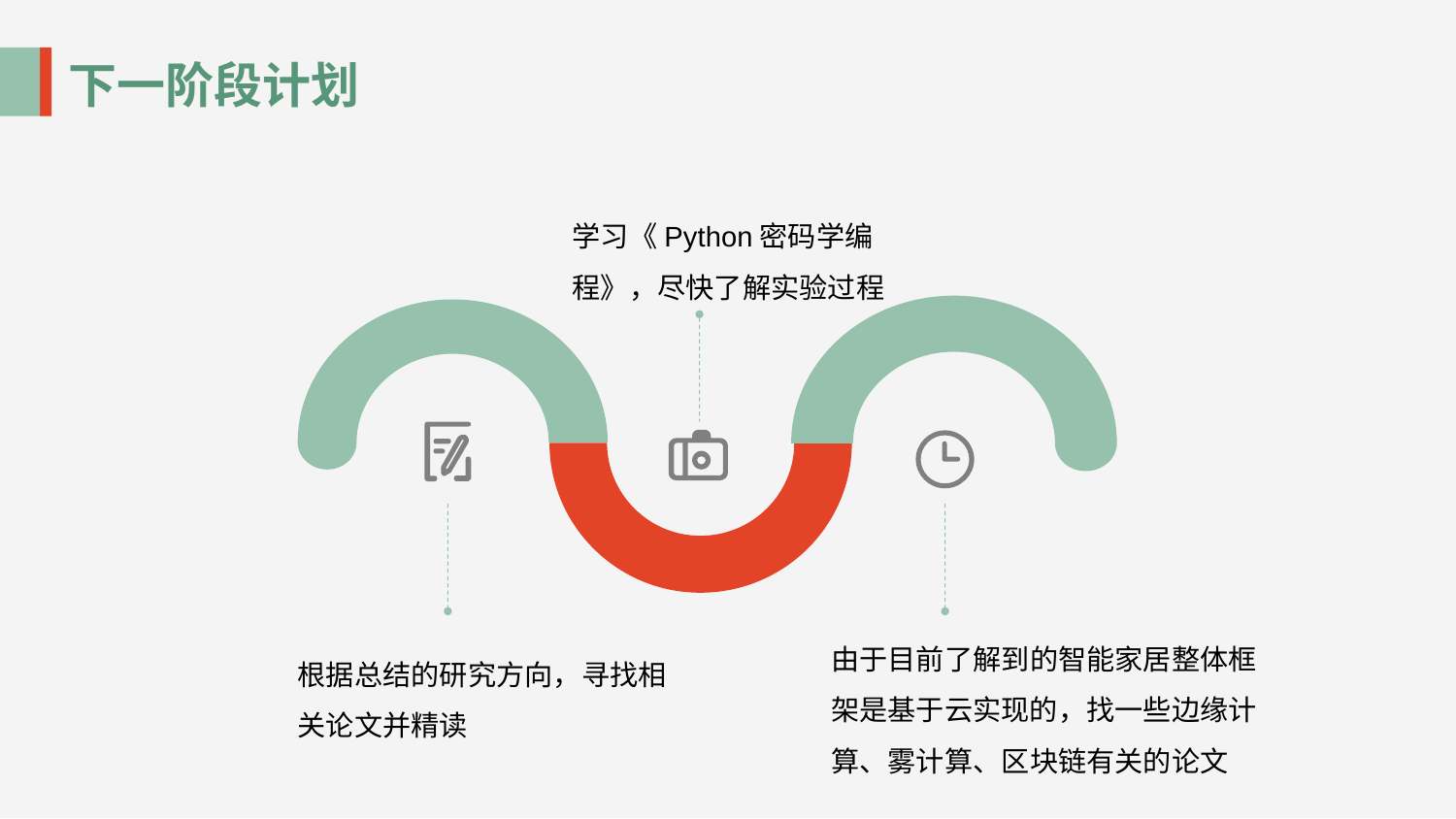

下一阶段计划
学习《Python密码学编程》，尽快了解实验过程

由于目前了解到的智能家居整体框架是基于云实现的，找一些边缘计算、雾计算、区块链有关的论文
根据总结的研究方向，寻找相关论文并精读